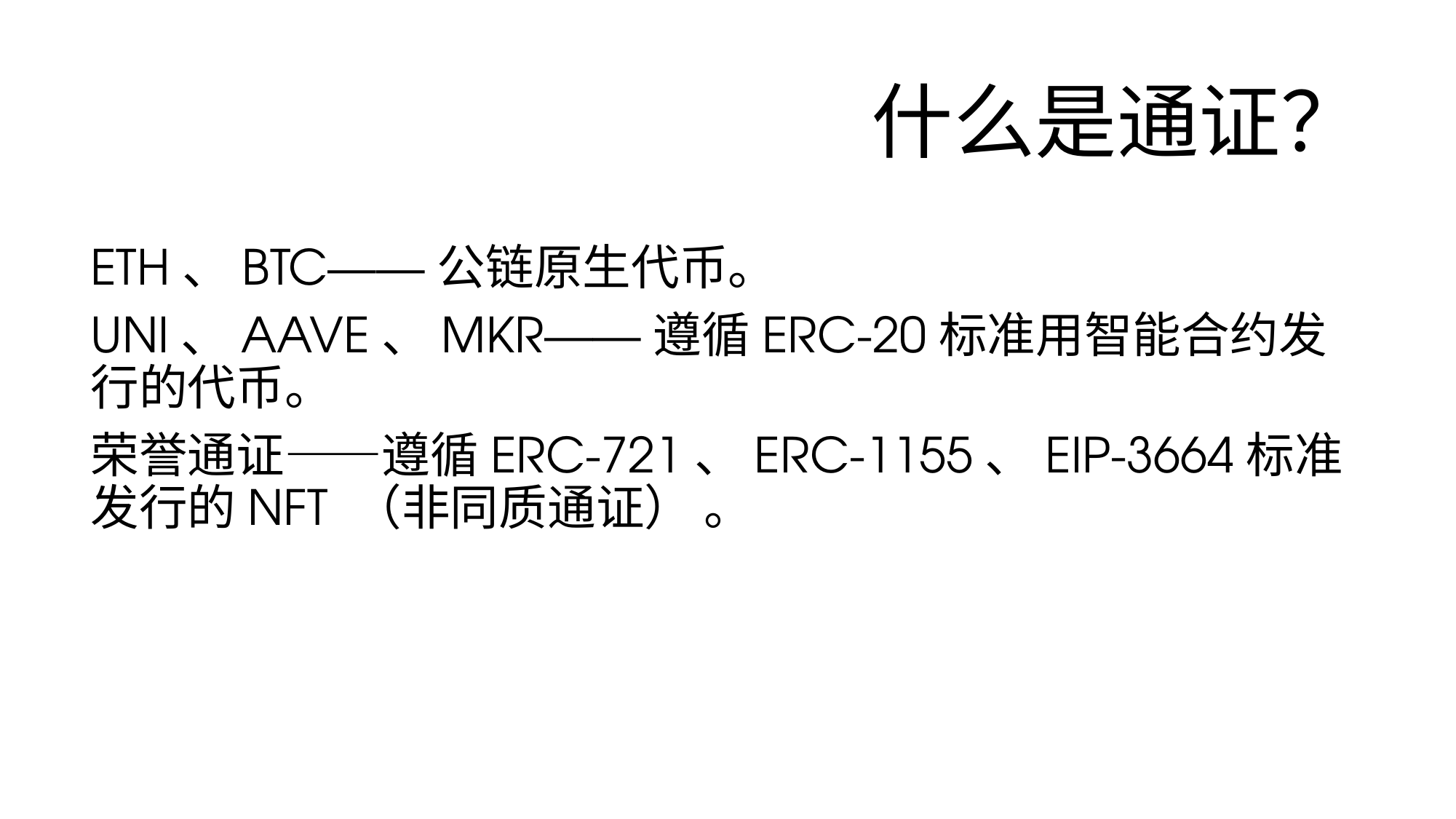

# 什么是通证？
ETH、BTC——公链原生代币。
UNI、AAVE、MKR——遵循ERC-20标准用智能合约发行的代币。
荣誉通证——遵循ERC-721、ERC-1155、EIP-3664标准发行的NFT （非同质通证） 。